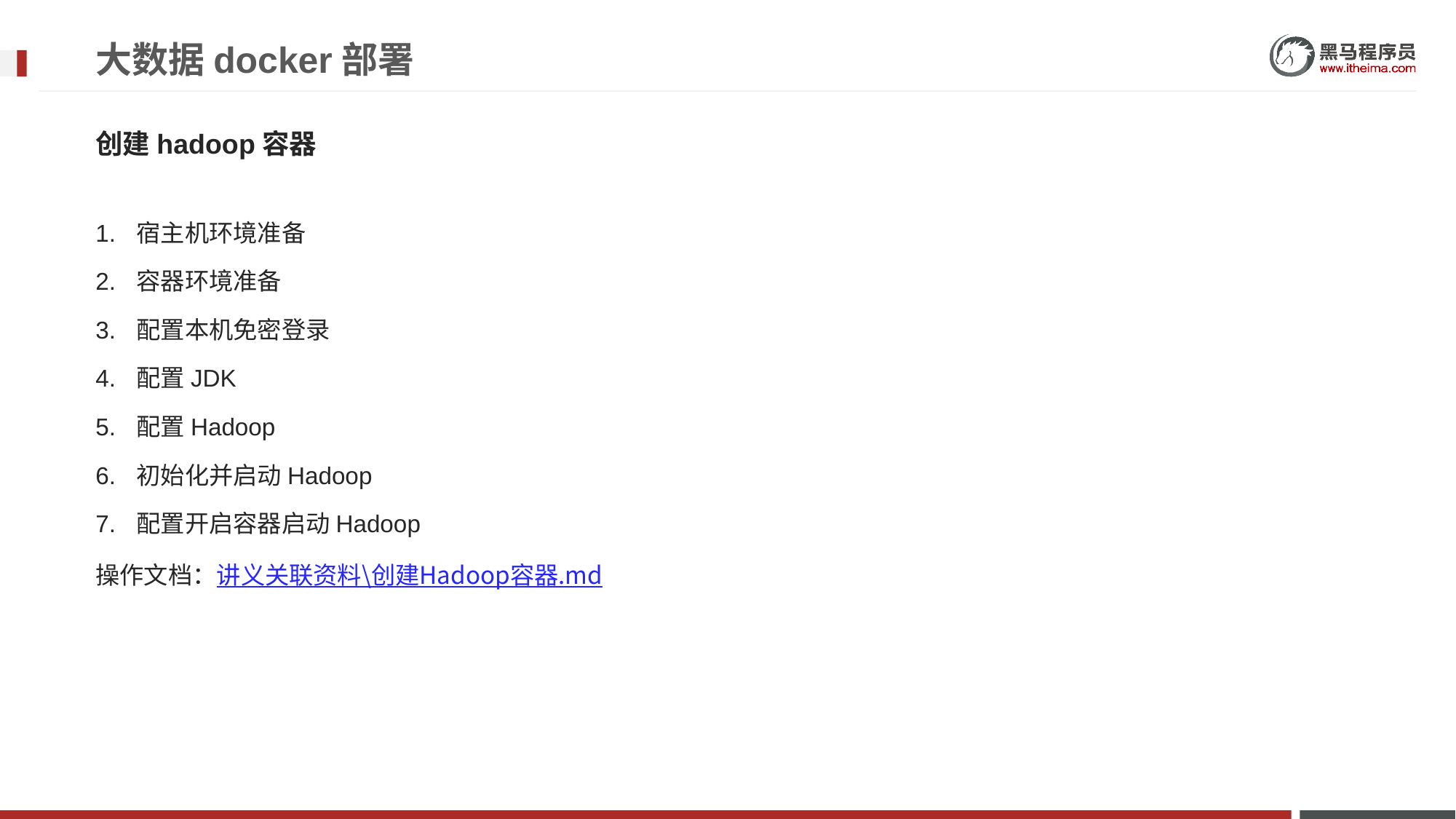

# 大数据docker部署
创建hadoop容器
宿主机环境准备
容器环境准备
配置本机免密登录
配置JDK
配置Hadoop
初始化并启动Hadoop
配置开启容器启动Hadoop
操作文档：讲义关联资料\创建Hadoop容器.md